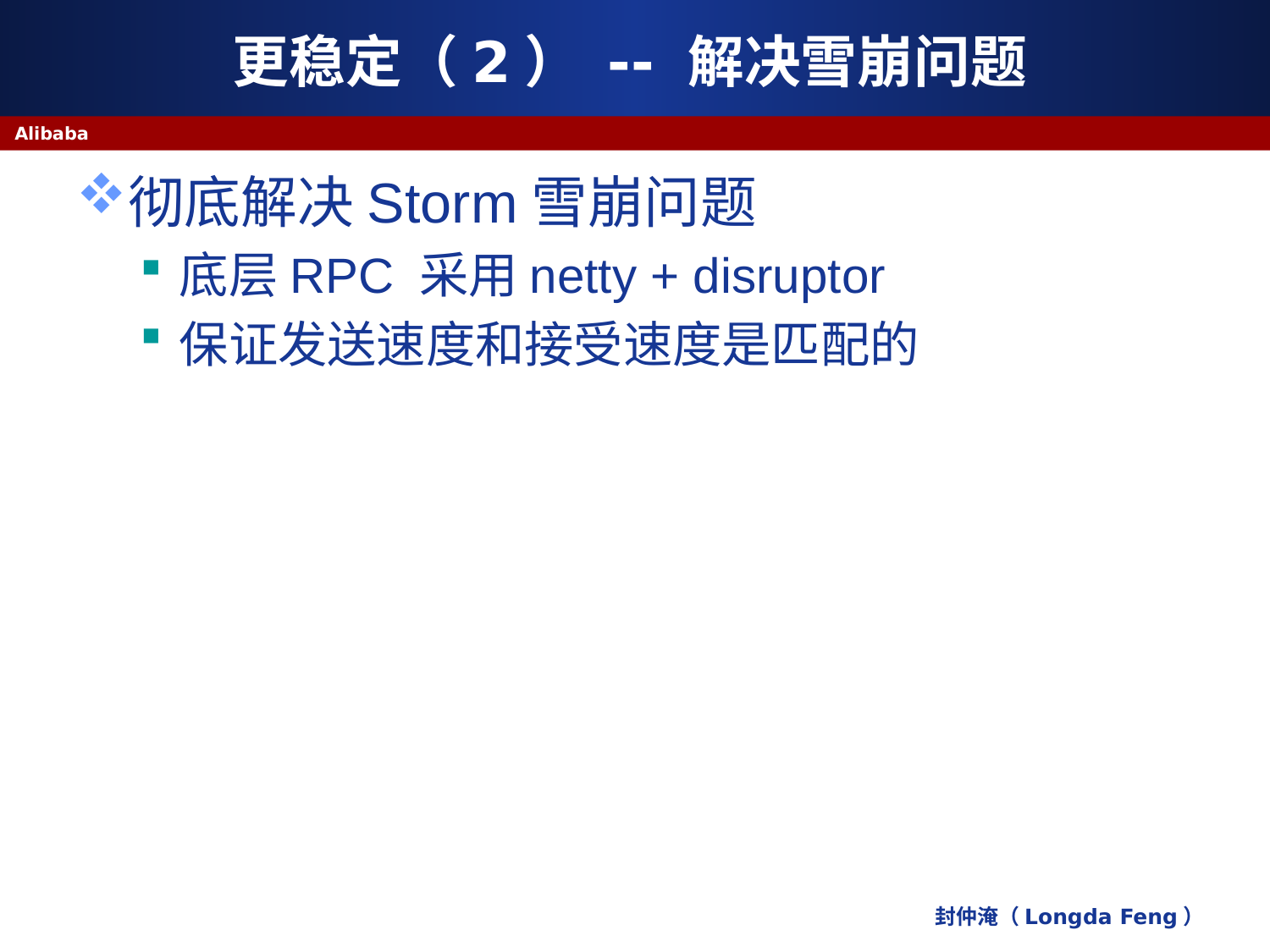

# 更稳定（2） -- 解决雪崩问题
Alibaba
彻底解决Storm雪崩问题
底层RPC 采用netty + disruptor
保证发送速度和接受速度是匹配的
封仲淹（Longda Feng）